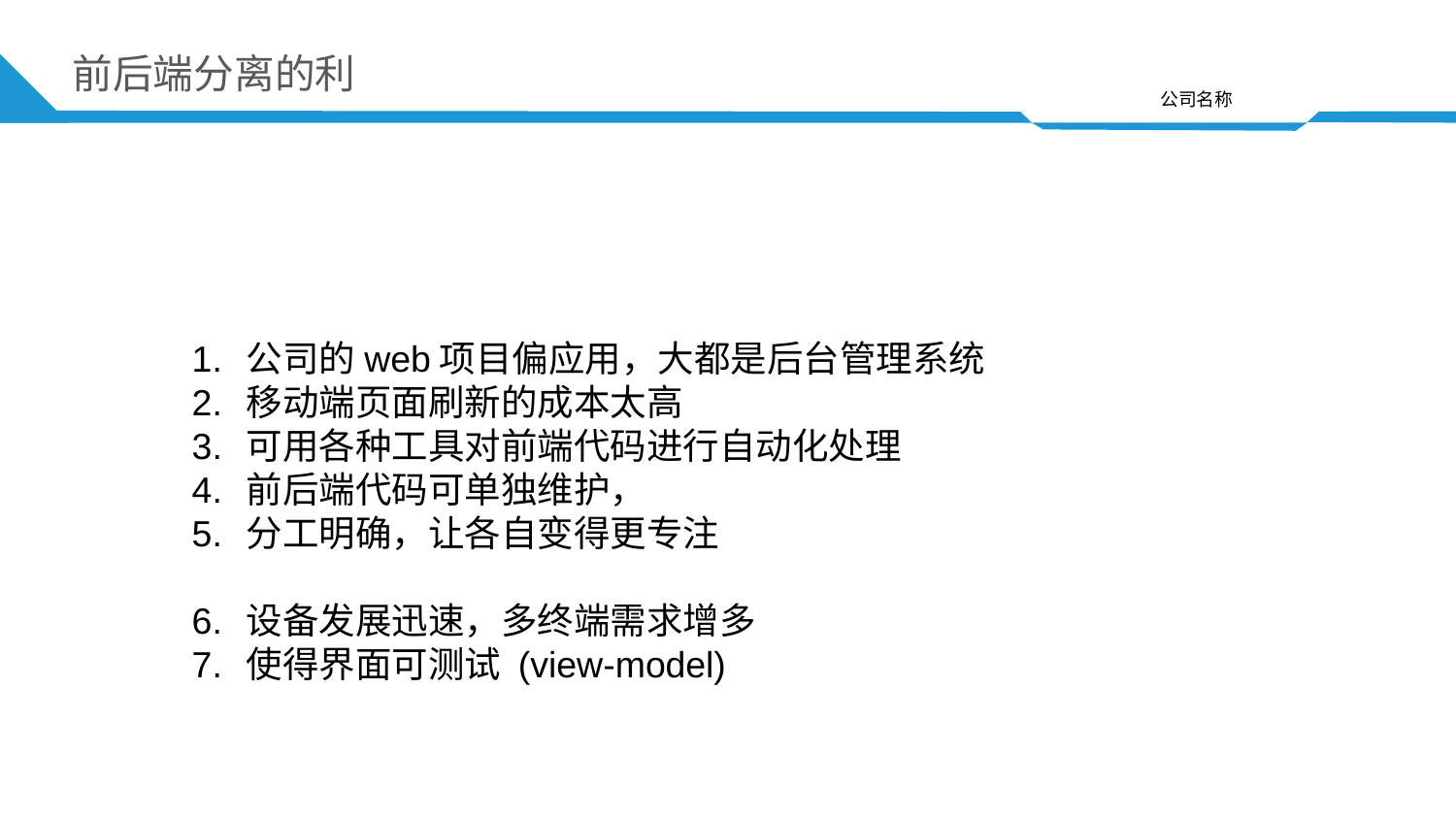

前后端分离的利
公司的web项目偏应用，大都是后台管理系统
移动端页面刷新的成本太高
可用各种工具对前端代码进行自动化处理
前后端代码可单独维护，
分工明确，让各自变得更专注

设备发展迅速，多终端需求增多
使得界面可测试 (view-model)